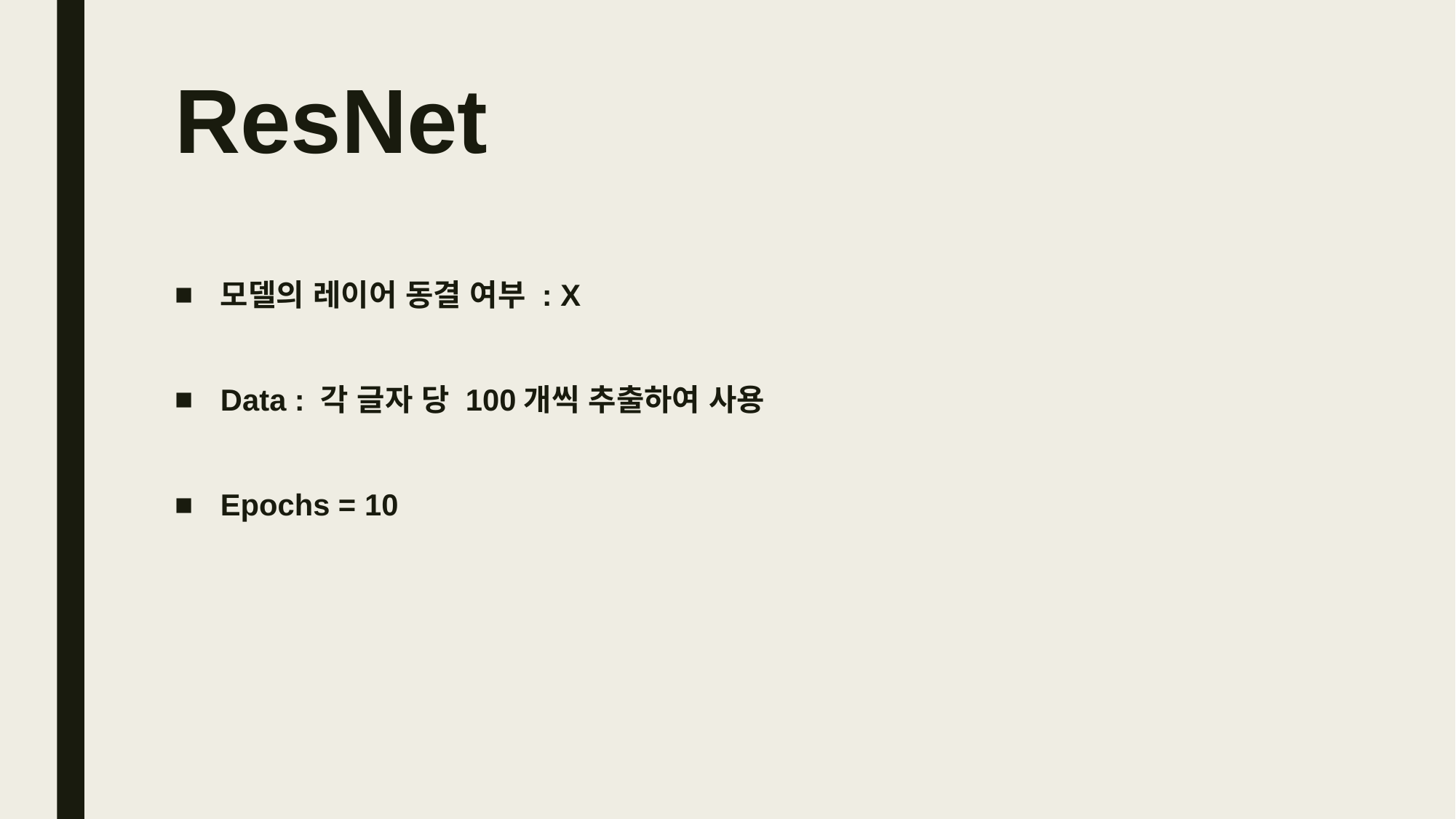

# ResNet
모델의 레이어 동결 여부 : X

Data : 각 글자 당 100개씩 추출하여 사용

Epochs = 10